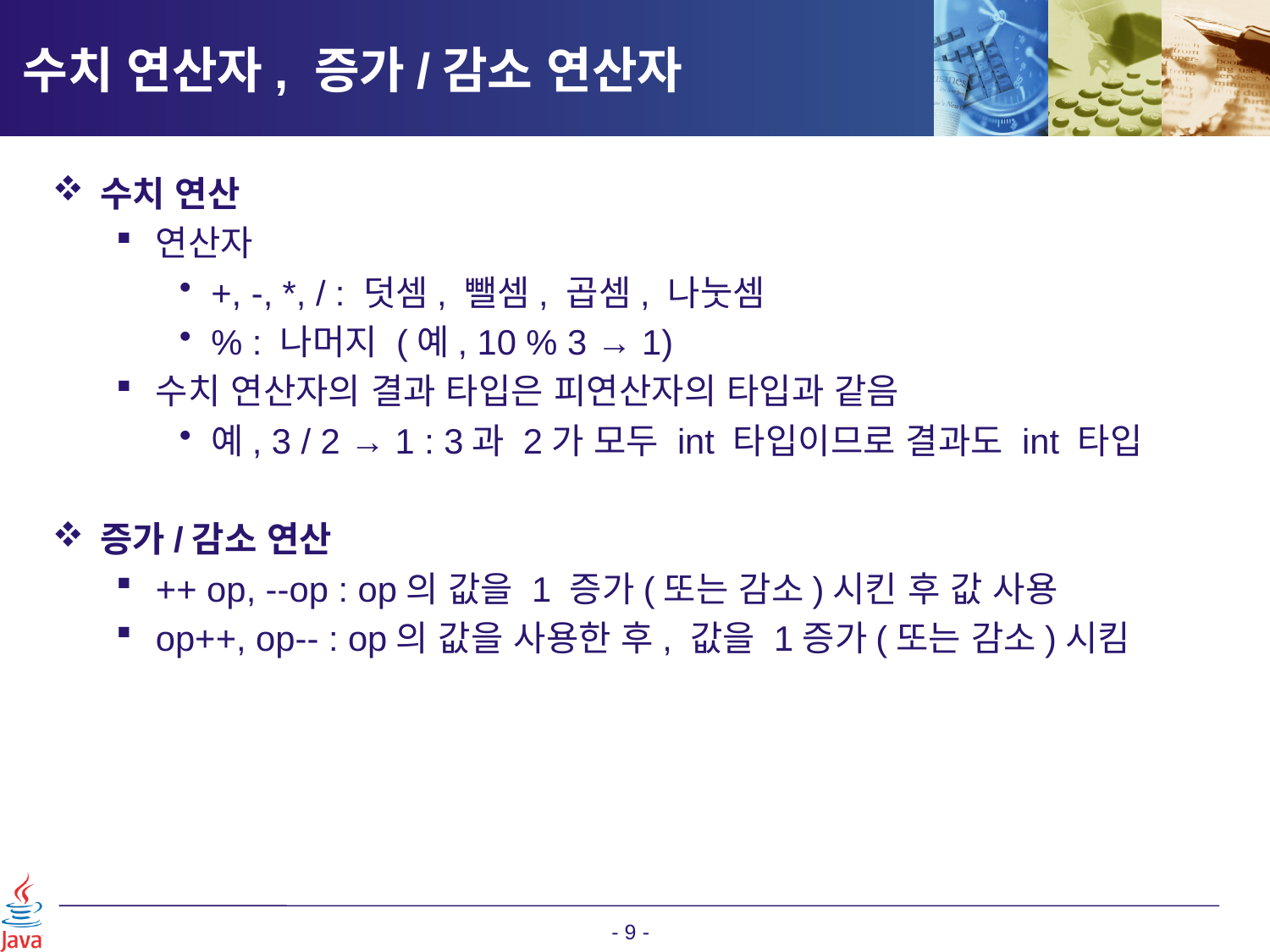

# 수치 연산자, 증가/감소 연산자
수치 연산
연산자
+, -, *, / : 덧셈, 뺄셈, 곱셈, 나눗셈
% : 나머지 (예, 10 % 3 → 1)
수치 연산자의 결과 타입은 피연산자의 타입과 같음
예, 3 / 2 → 1 : 3과 2가 모두 int 타입이므로 결과도 int 타입

증가/감소 연산
++ op, --op : op의 값을 1 증가(또는 감소)시킨 후 값 사용
op++, op-- : op의 값을 사용한 후, 값을 1증가(또는 감소)시킴